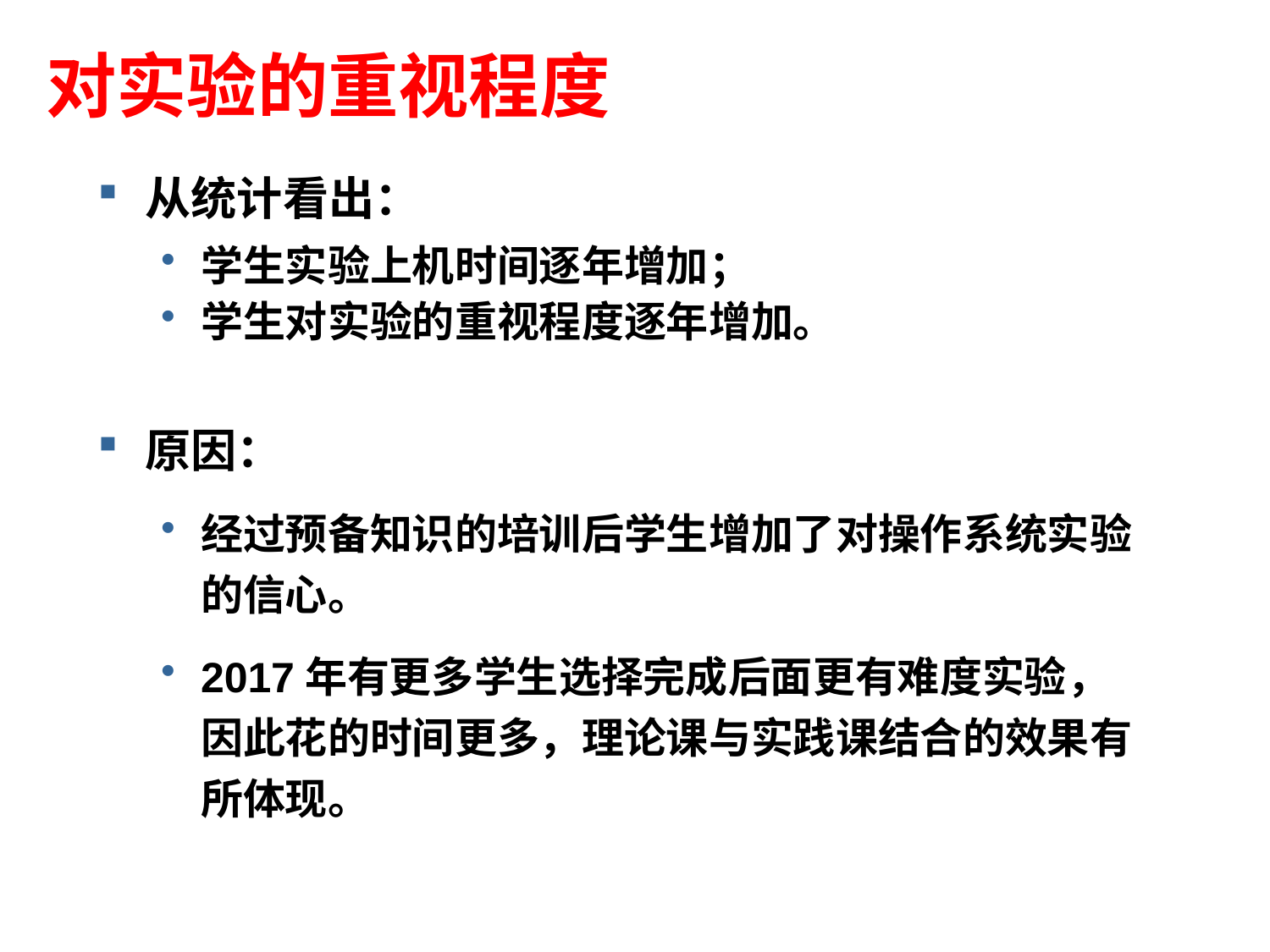

# 对实验的重视程度
从统计看出：
学生实验上机时间逐年增加；
学生对实验的重视程度逐年增加。

原因：
经过预备知识的培训后学生增加了对操作系统实验的信心。
2017年有更多学生选择完成后面更有难度实验，因此花的时间更多，理论课与实践课结合的效果有所体现。